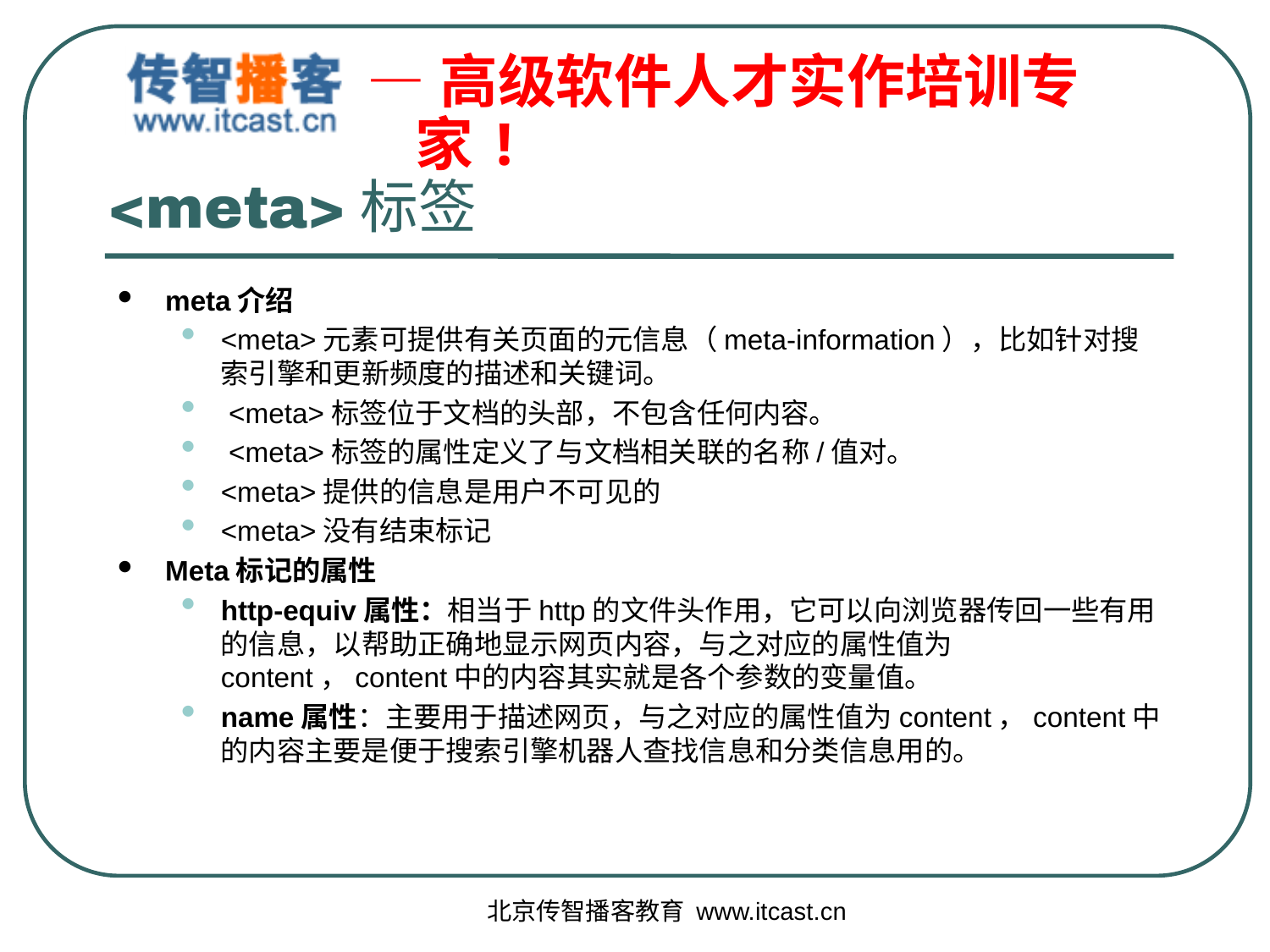

# <meta>标签
meta介绍
<meta>元素可提供有关页面的元信息（meta-information），比如针对搜索引擎和更新频度的描述和关键词。
 <meta>标签位于文档的头部，不包含任何内容。
 <meta>标签的属性定义了与文档相关联的名称/值对。
<meta>提供的信息是用户不可见的
<meta>没有结束标记
Meta标记的属性
http-equiv属性：相当于http的文件头作用，它可以向浏览器传回一些有用的信息，以帮助正确地显示网页内容，与之对应的属性值为content，content中的内容其实就是各个参数的变量值。
name属性：主要用于描述网页，与之对应的属性值为content，content中的内容主要是便于搜索引擎机器人查找信息和分类信息用的。